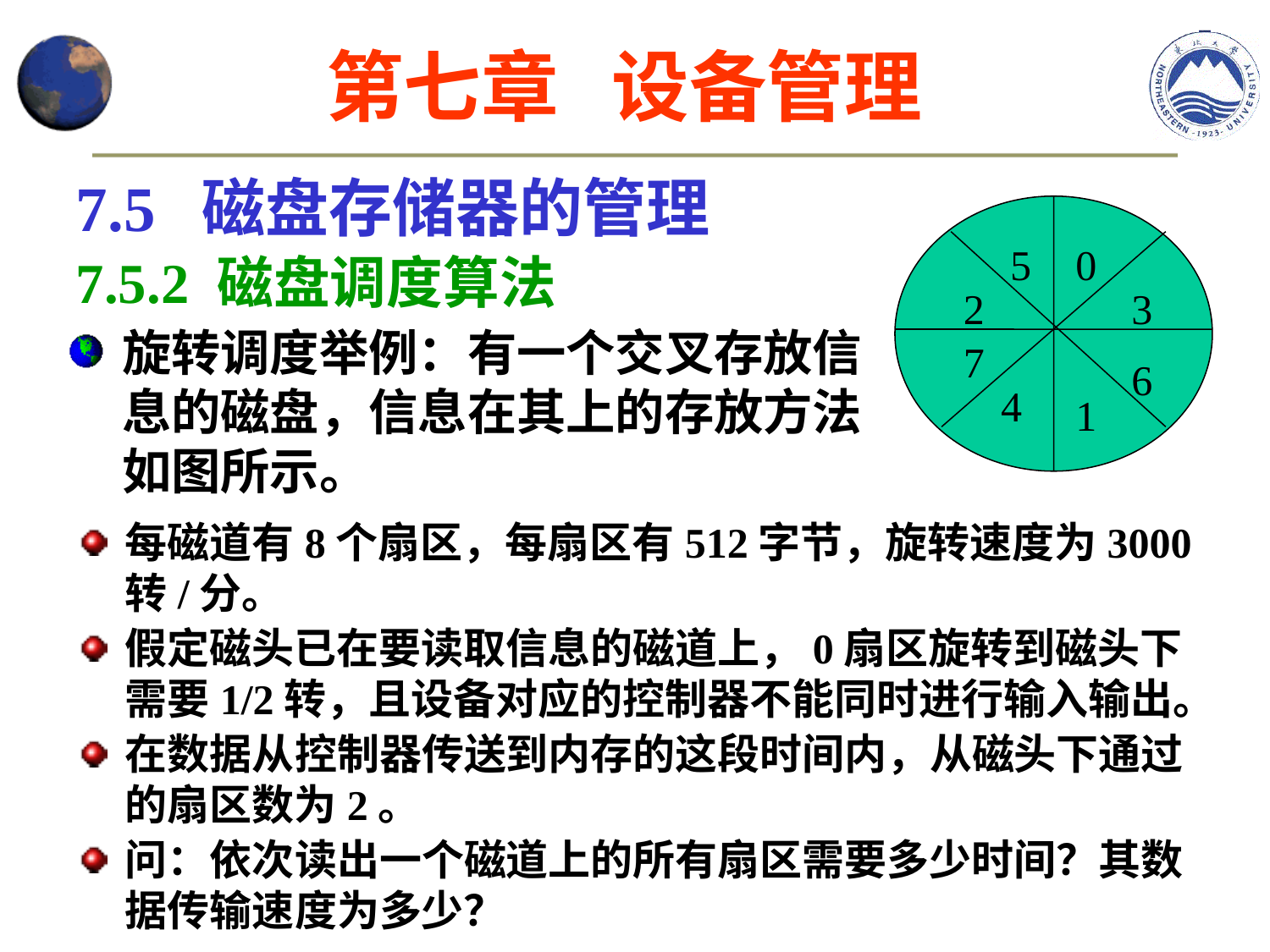

第七章   设备管理
7.5  磁盘存储器的管理
7.5.2 磁盘调度算法

5
0
2
3

7
6
4
1
旋转调度举例：有一个交叉存放信息的磁盘，信息在其上的存放方法如图所示。
每磁道有8个扇区，每扇区有512字节，旋转速度为3000转/分。
假定磁头已在要读取信息的磁道上，0扇区旋转到磁头下需要1/2转，且设备对应的控制器不能同时进行输入输出。
在数据从控制器传送到内存的这段时间内，从磁头下通过的扇区数为2。
问：依次读出一个磁道上的所有扇区需要多少时间？其数据传输速度为多少？